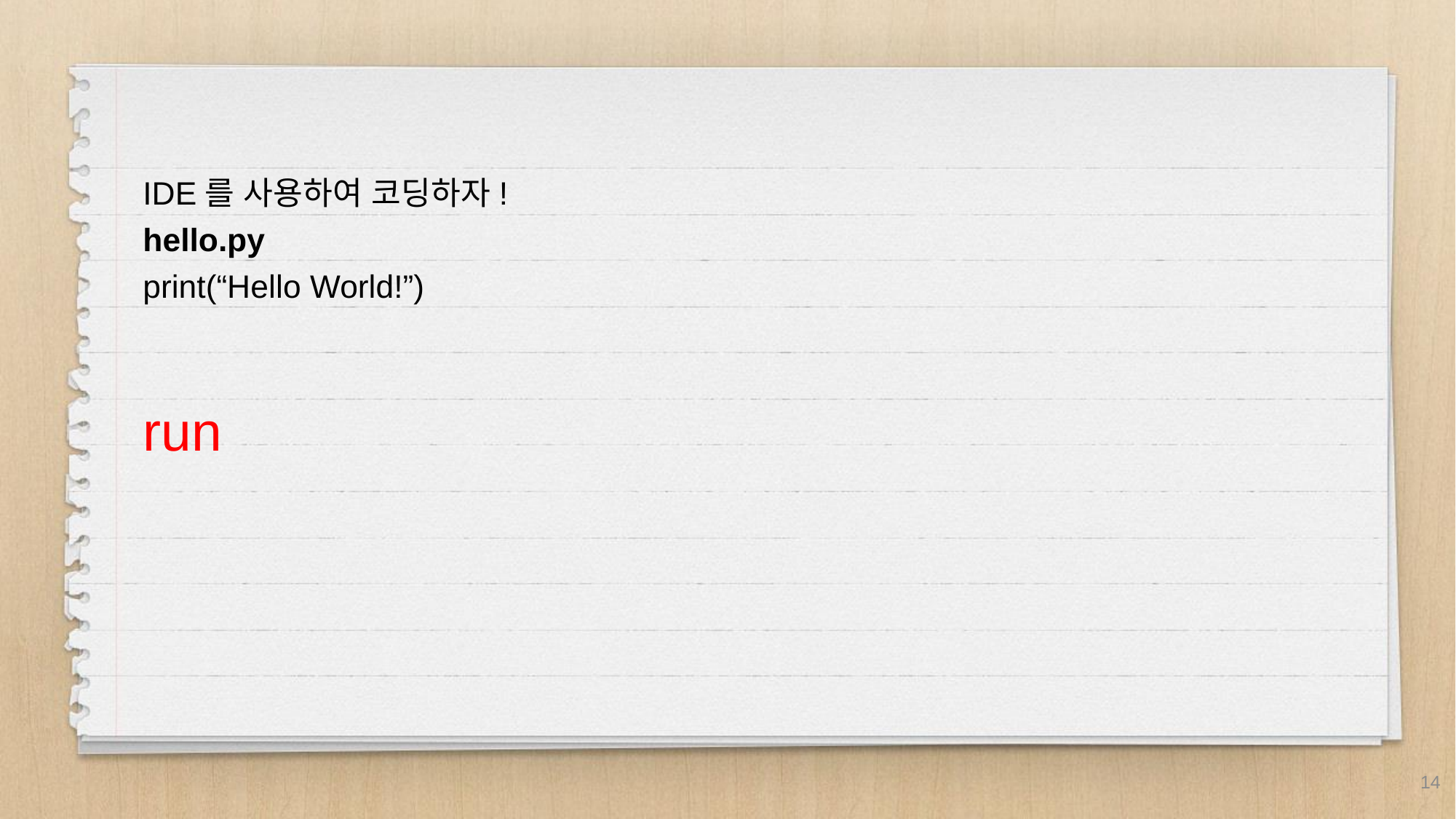

IDE를 사용하여 코딩하자!
hello.py
print(“Hello World!”)

run
14